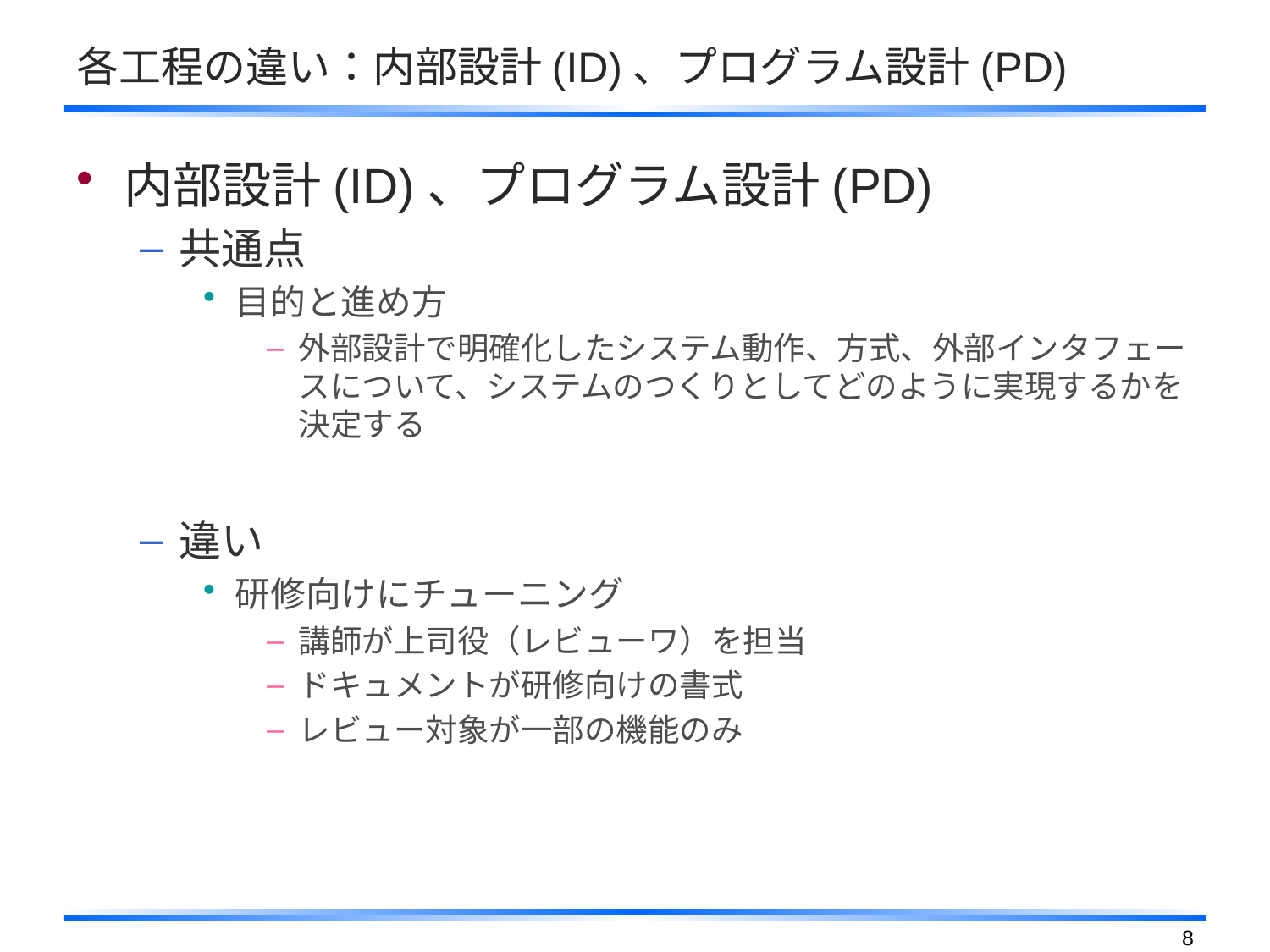

# 各工程の違い：内部設計(ID)、プログラム設計(PD)
内部設計(ID)、プログラム設計(PD)
共通点
目的と進め方
外部設計で明確化したシステム動作、方式、外部インタフェースについて、システムのつくりとしてどのように実現するかを決定する

違い
研修向けにチューニング
講師が上司役（レビューワ）を担当
ドキュメントが研修向けの書式
レビュー対象が一部の機能のみ
8